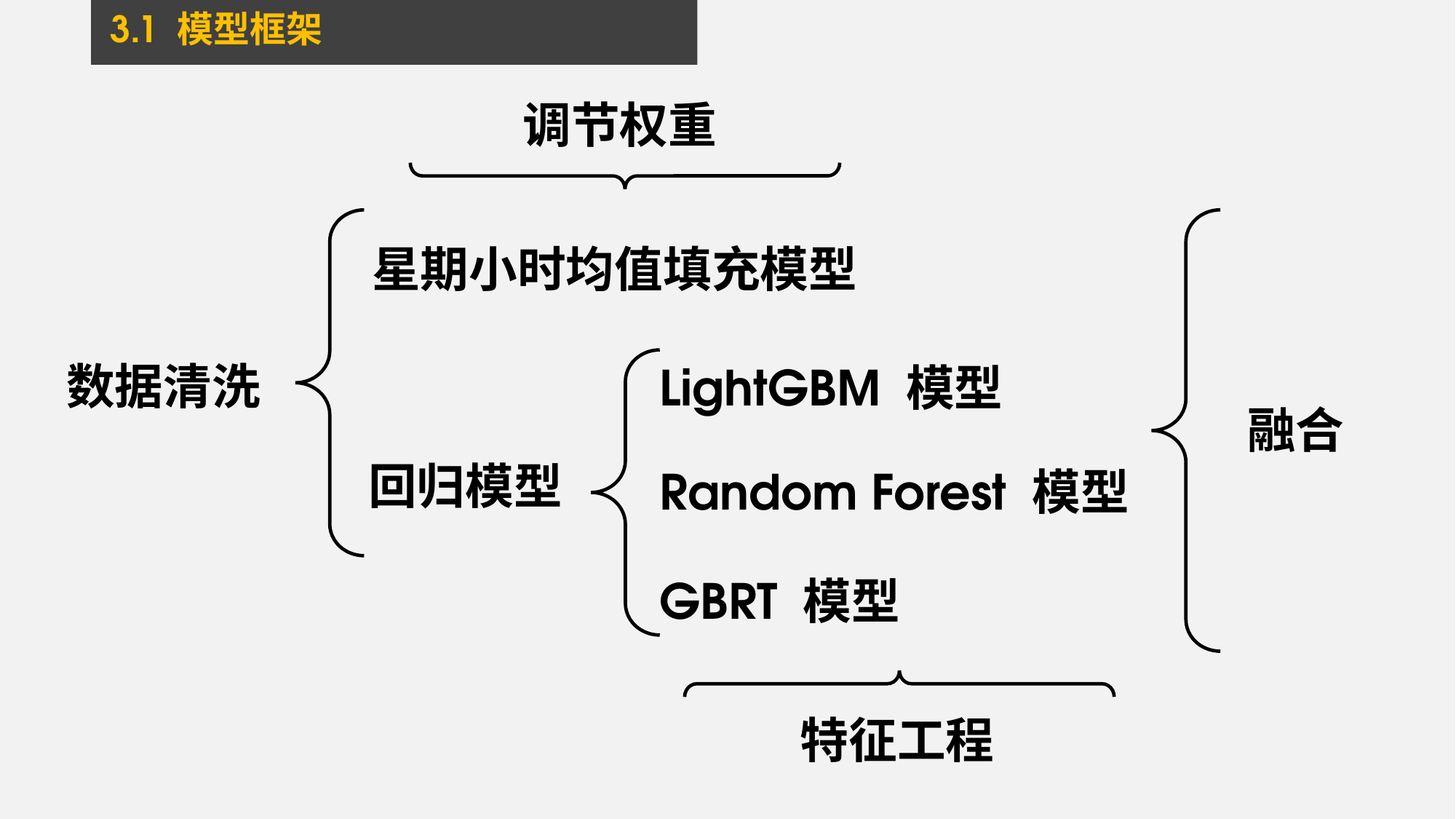

3.1 模型框架
调节权重

星期小时均值填充模型

数据清洗
LightGBM 模型
融合
回归模型
Random Forest 模型

GBRT 模型
特征工程